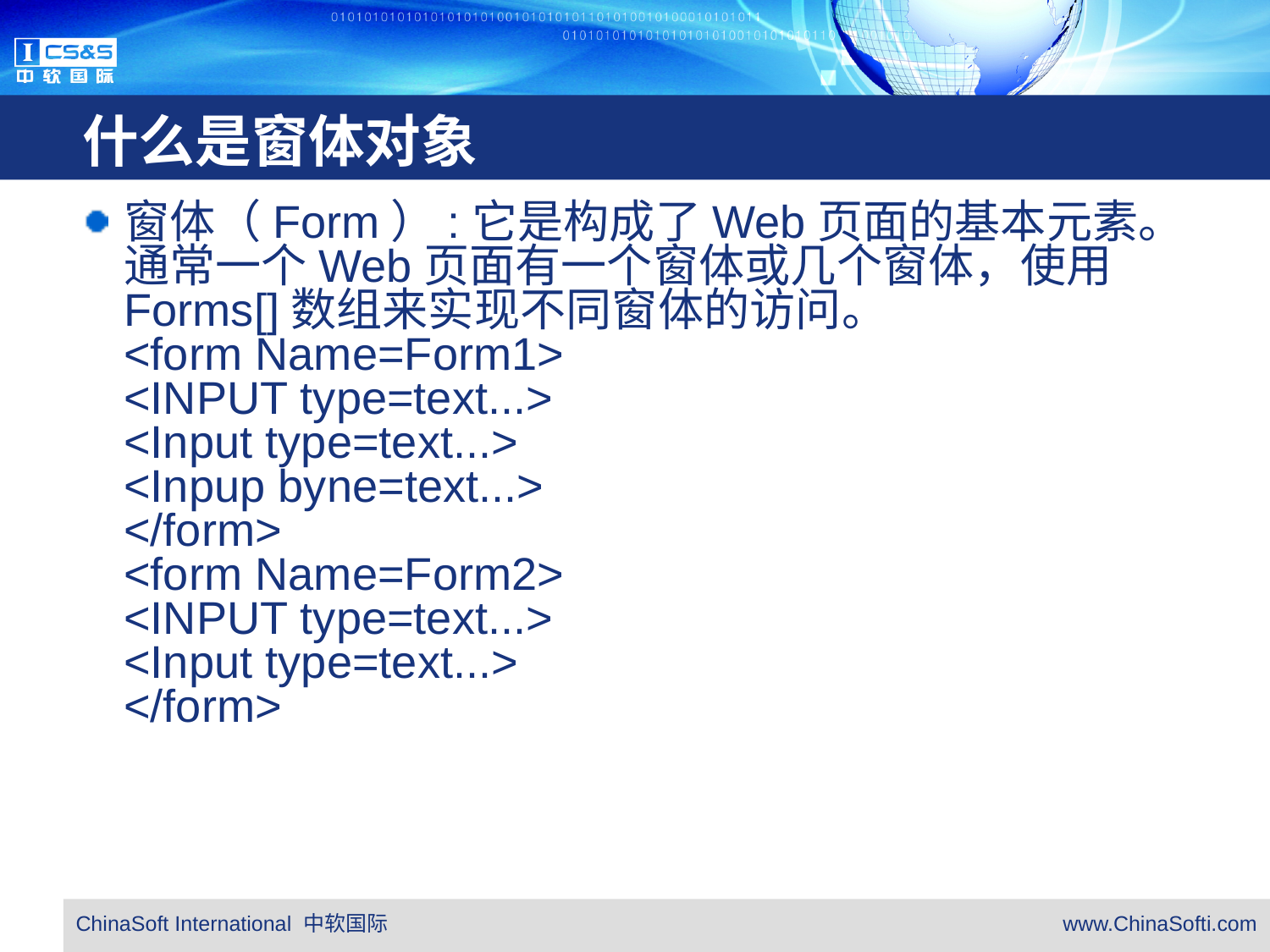

# 什么是窗体对象
窗体（Form）:它是构成了Web页面的基本元素。通常一个Web页面有一个窗体或几个窗体，使用Forms[]数组来实现不同窗体的访问。
<form Name=Form1>
<INPUT type=text...>
<Input type=text...>
<Inpup byne=text...>
</form>
<form Name=Form2>
<INPUT type=text...>
<Input type=text...>
</form>